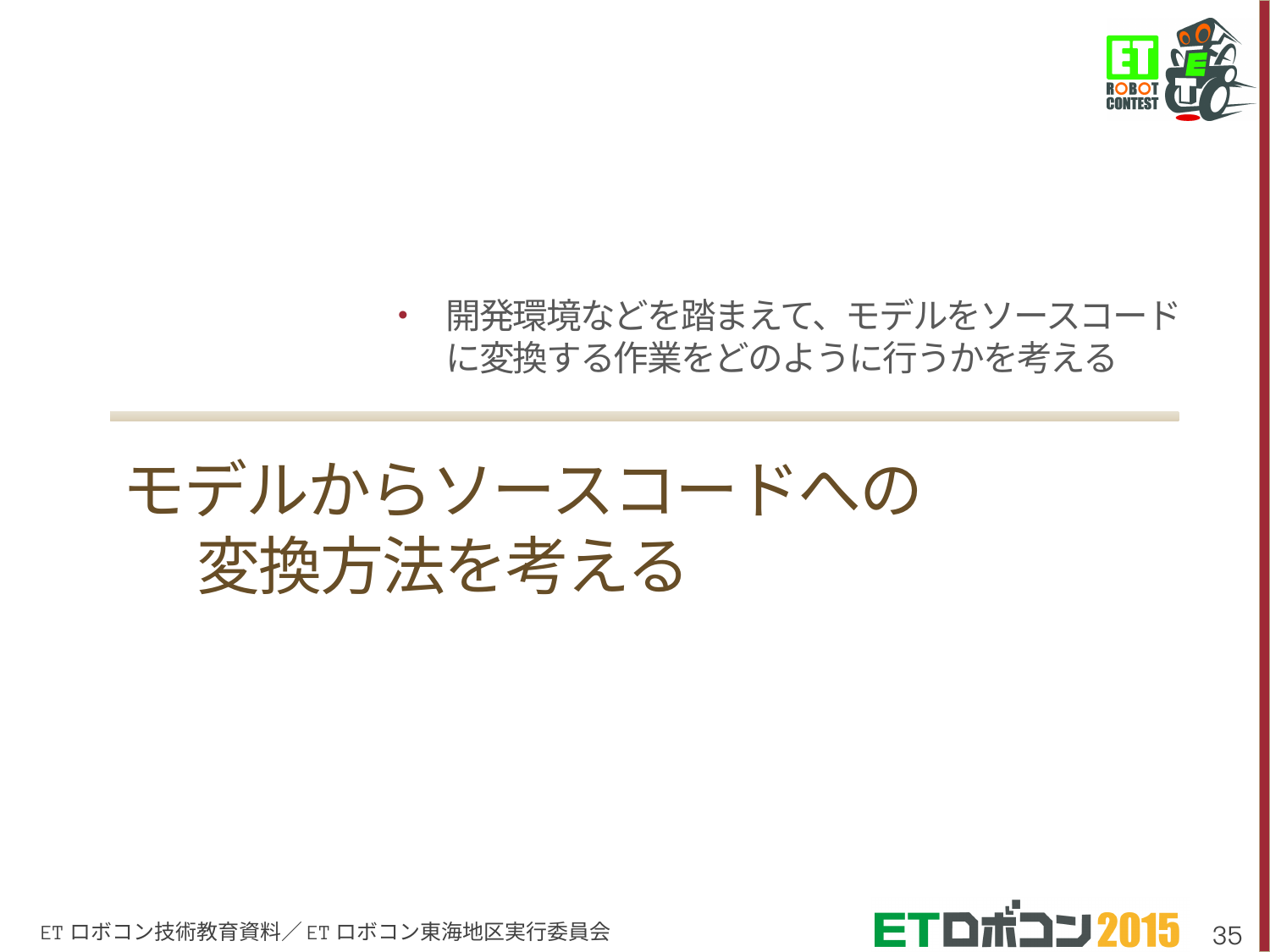

開発環境などを踏まえて、モデルをソースコードに変換する作業をどのように行うかを考える
# モデルからソースコードへの 変換方法を考える
ETロボコン技術教育資料／ETロボコン東海地区実行委員会
35